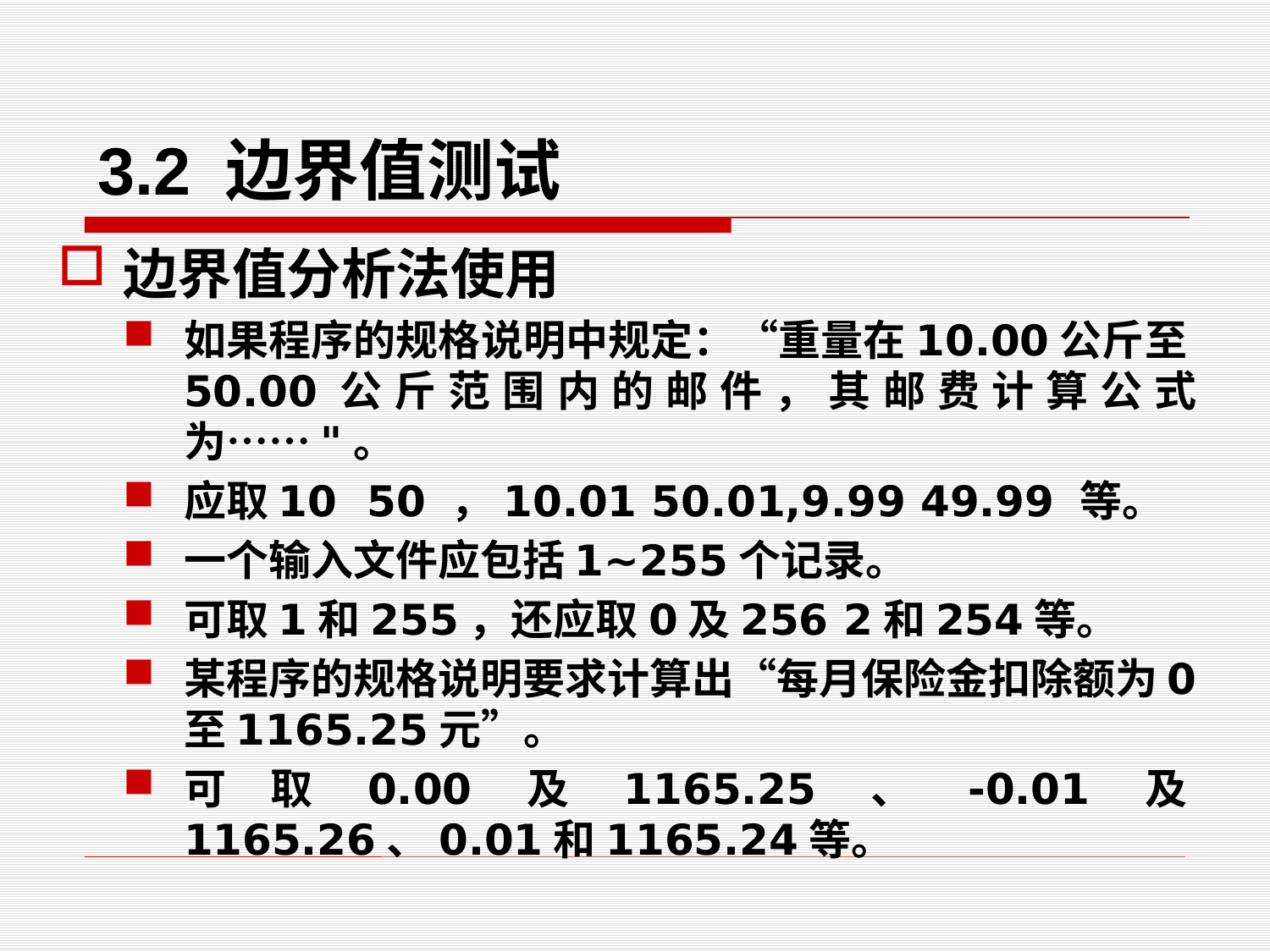

# 3.2 边界值测试
边界值分析法使用
如果程序的规格说明中规定：“重量在10.00公斤至50.00公斤范围内的邮件，其邮费计算公式为……"。
应取10  50 ，10.01 50.01,9.99 49.99 等。
一个输入文件应包括1~255个记录。
可取1和255，还应取0及256 2和254等。
某程序的规格说明要求计算出“每月保险金扣除额为0至1165.25元”。
可取0.00及1165.25、-0.01及1165.26、0.01和1165.24等。